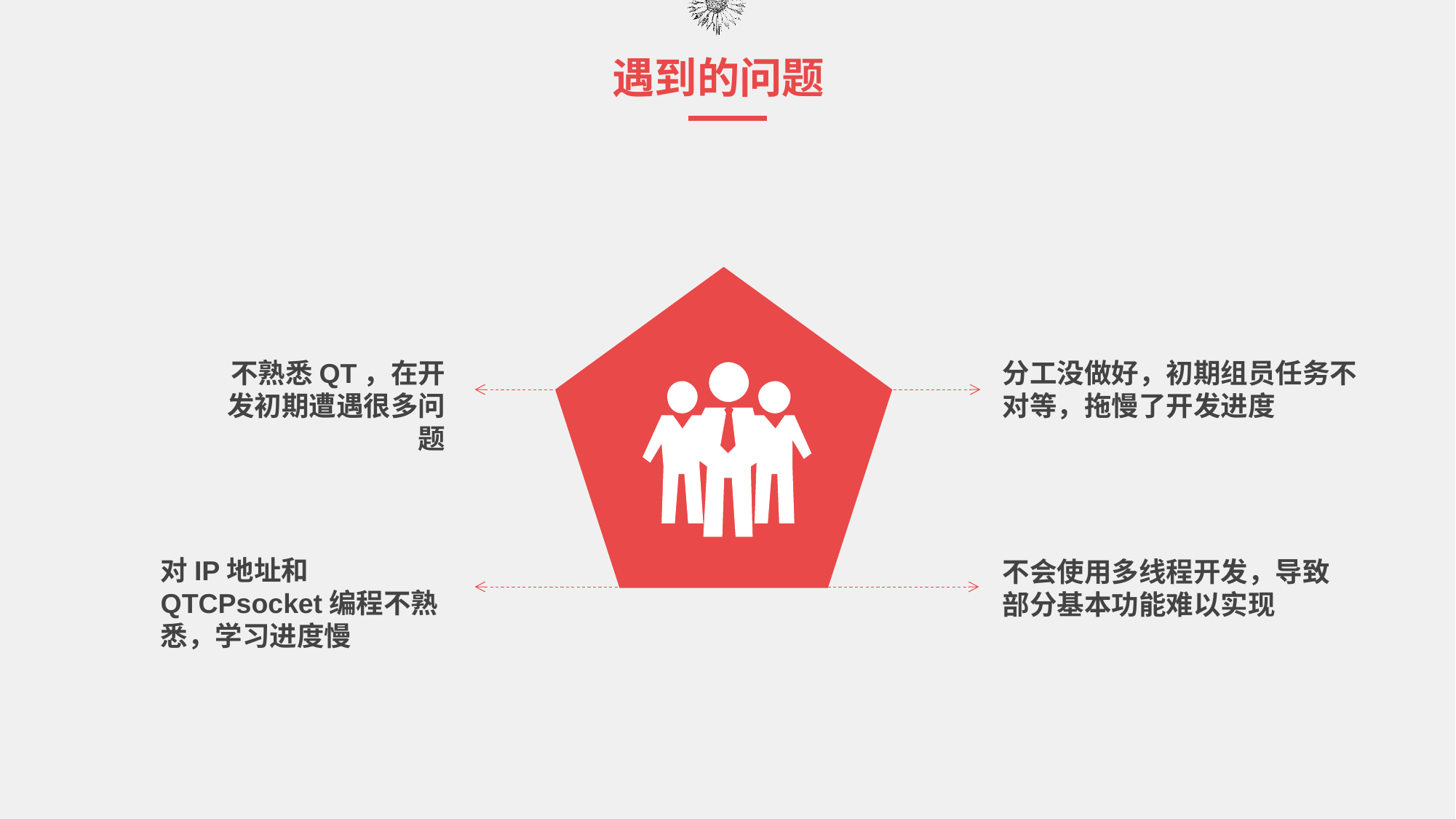

遇到的问题

不熟悉QT，在开发初期遭遇很多问题
分工没做好，初期组员任务不对等，拖慢了开发进度
对IP地址和QTCPsocket编程不熟悉，学习进度慢
不会使用多线程开发，导致部分基本功能难以实现